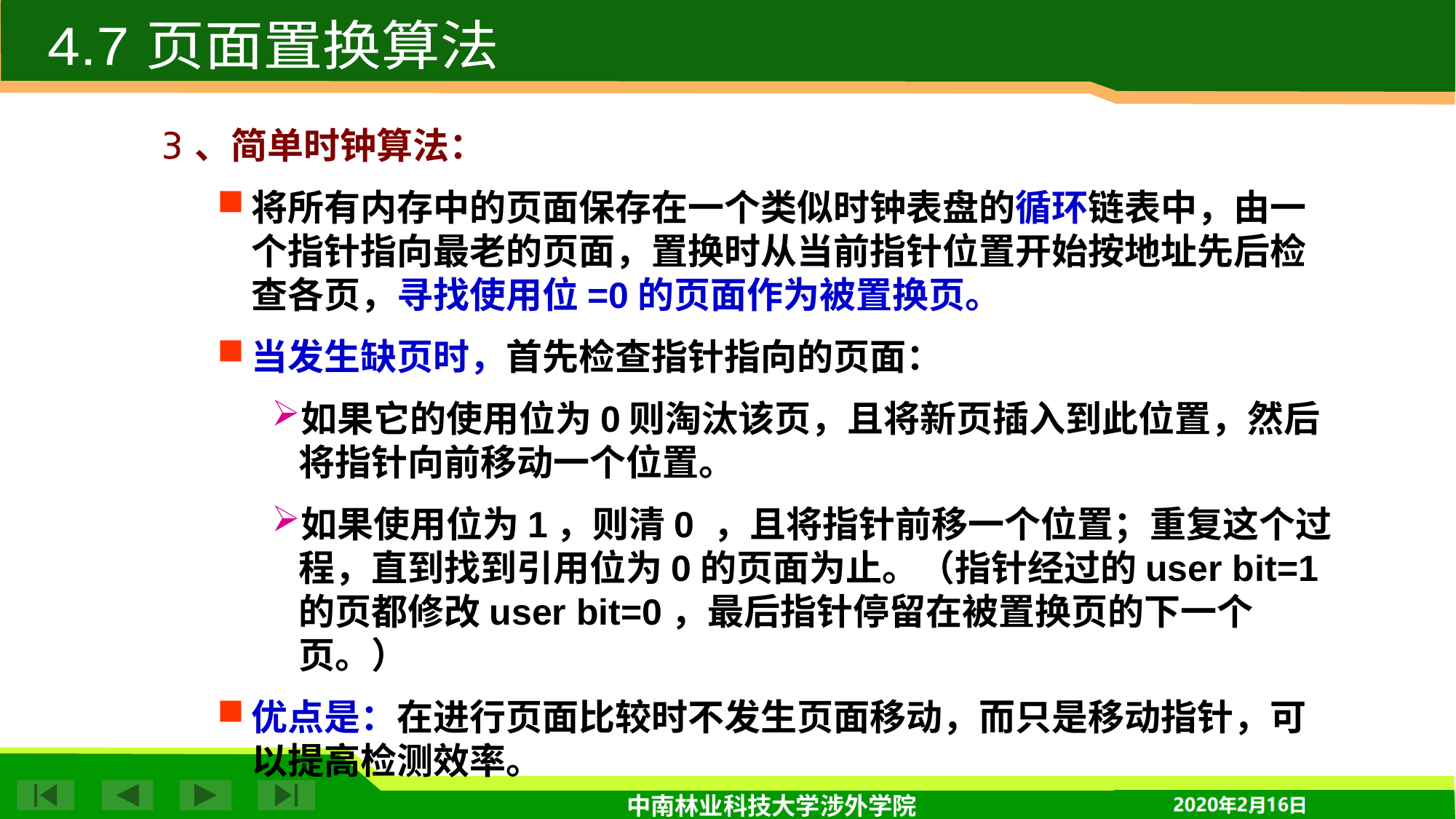

4.7 页面置换算法
3、简单时钟算法：
将所有内存中的页面保存在一个类似时钟表盘的循环链表中，由一个指针指向最老的页面，置换时从当前指针位置开始按地址先后检查各页，寻找使用位=0的页面作为被置换页。
当发生缺页时，首先检查指针指向的页面：
如果它的使用位为0则淘汰该页，且将新页插入到此位置，然后将指针向前移动一个位置。
如果使用位为1，则清0 ，且将指针前移一个位置；重复这个过程，直到找到引用位为0的页面为止。（指针经过的user bit=1的页都修改user bit=0，最后指针停留在被置换页的下一个页。）
优点是：在进行页面比较时不发生页面移动，而只是移动指针，可以提高检测效率。